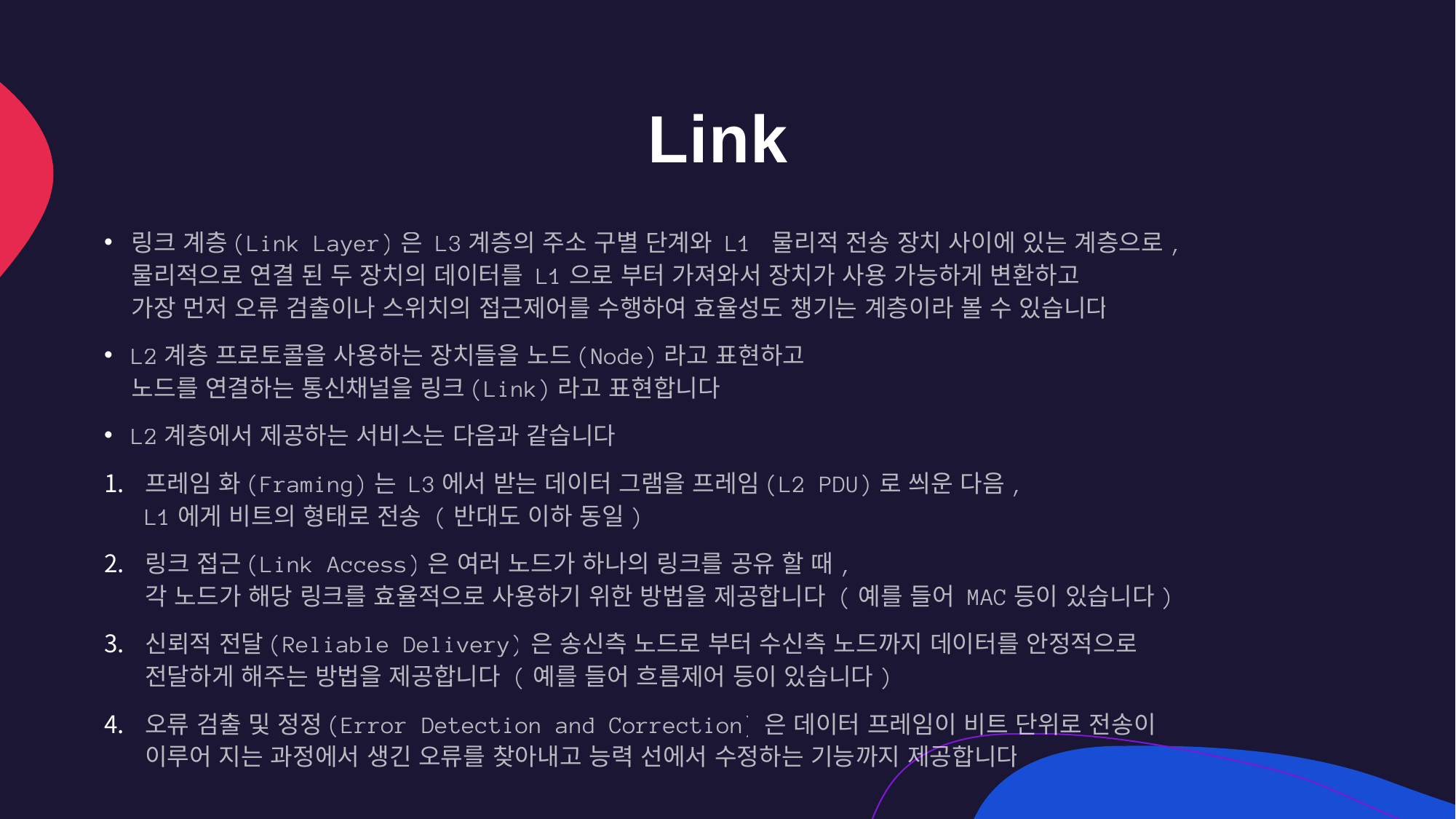

# Link
링크 계층(Link Layer)은 L3계층의 주소 구별 단계와 L1 물리적 전송 장치 사이에 있는 계층으로,
물리적으로 연결 된 두 장치의 데이터를 L1으로 부터 가져와서 장치가 사용 가능하게 변환하고
가장 먼저 오류 검출이나 스위치의 접근제어를 수행하여 효율성도 챙기는 계층이라 볼 수 있습니다
L2계층 프로토콜을 사용하는 장치들을 노드(Node)라고 표현하고
노드를 연결하는 통신채널을 링크(Link)라고 표현합니다
L2계층에서 제공하는 서비스는 다음과 같습니다
프레임 화(Framing)는 L3에서 받는 데이터 그램을 프레임(L2 PDU)로 씌운 다음,
L1에게 비트의 형태로 전송 (반대도 이하 동일)
링크 접근(Link Access)은 여러 노드가 하나의 링크를 공유 할 때,
각 노드가 해당 링크를 효율적으로 사용하기 위한 방법을 제공합니다 (예를 들어 MAC등이 있습니다)
신뢰적 전달(Reliable Delivery)은 송신측 노드로 부터 수신측 노드까지 데이터를 안정적으로
전달하게 해주는 방법을 제공합니다 (예를 들어 흐름제어 등이 있습니다)
오류 검출 및 정정(Error Detection and Correction)은 데이터 프레임이 비트 단위로 전송이
이루어 지는 과정에서 생긴 오류를 찾아내고 능력 선에서 수정하는 기능까지 제공합니다